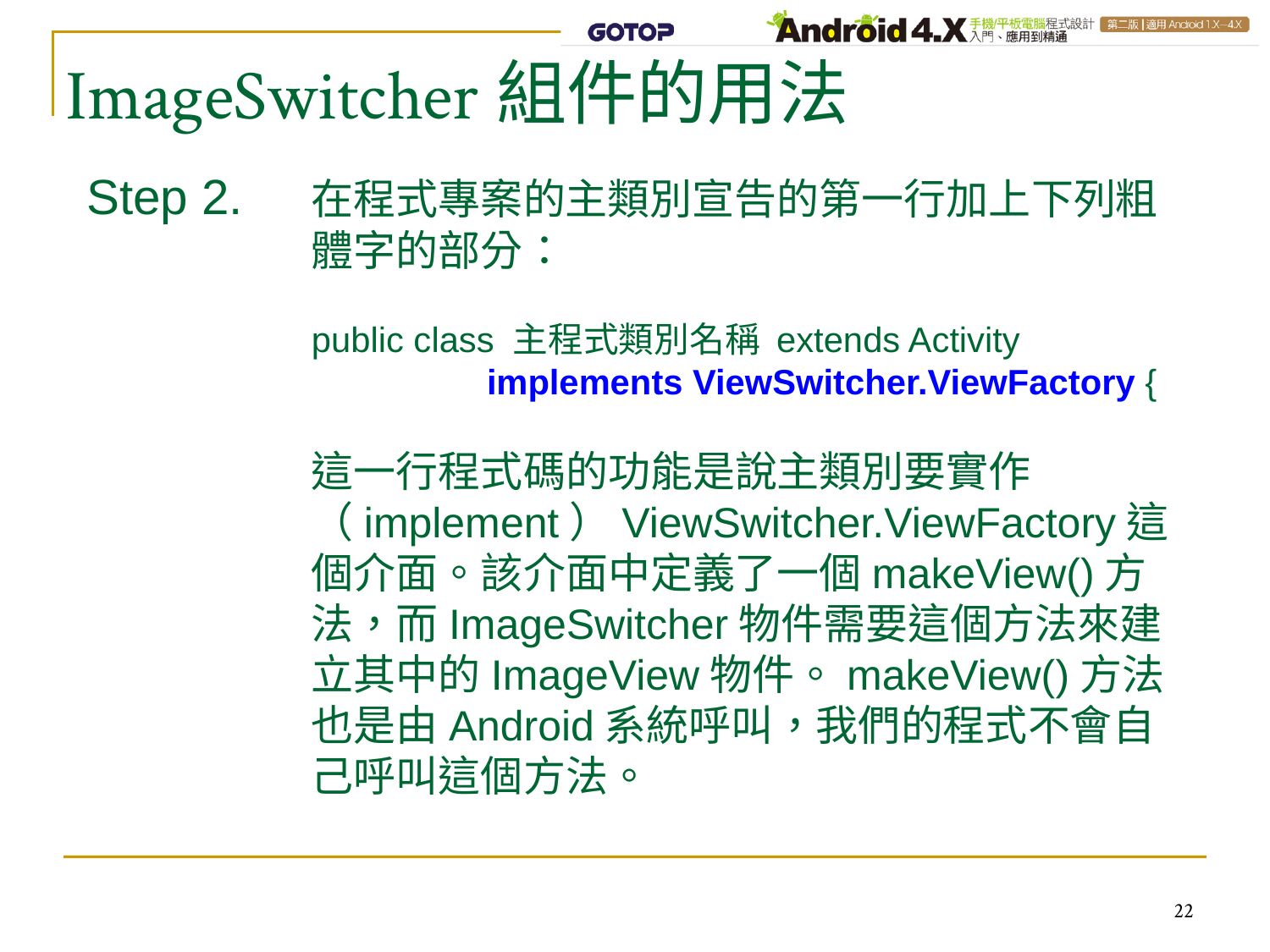

# ImageSwitcher組件的用法
Step 2. 	在程式專案的主類別宣告的第一行加上下列粗體字的部分：
public class 主程式類別名稱 extends Activity
                  implements ViewSwitcher.ViewFactory {
這一行程式碼的功能是說主類別要實作（implement）ViewSwitcher.ViewFactory這個介面。該介面中定義了一個makeView()方法，而ImageSwitcher物件需要這個方法來建立其中的ImageView物件。makeView()方法也是由Android系統呼叫，我們的程式不會自己呼叫這個方法。
22